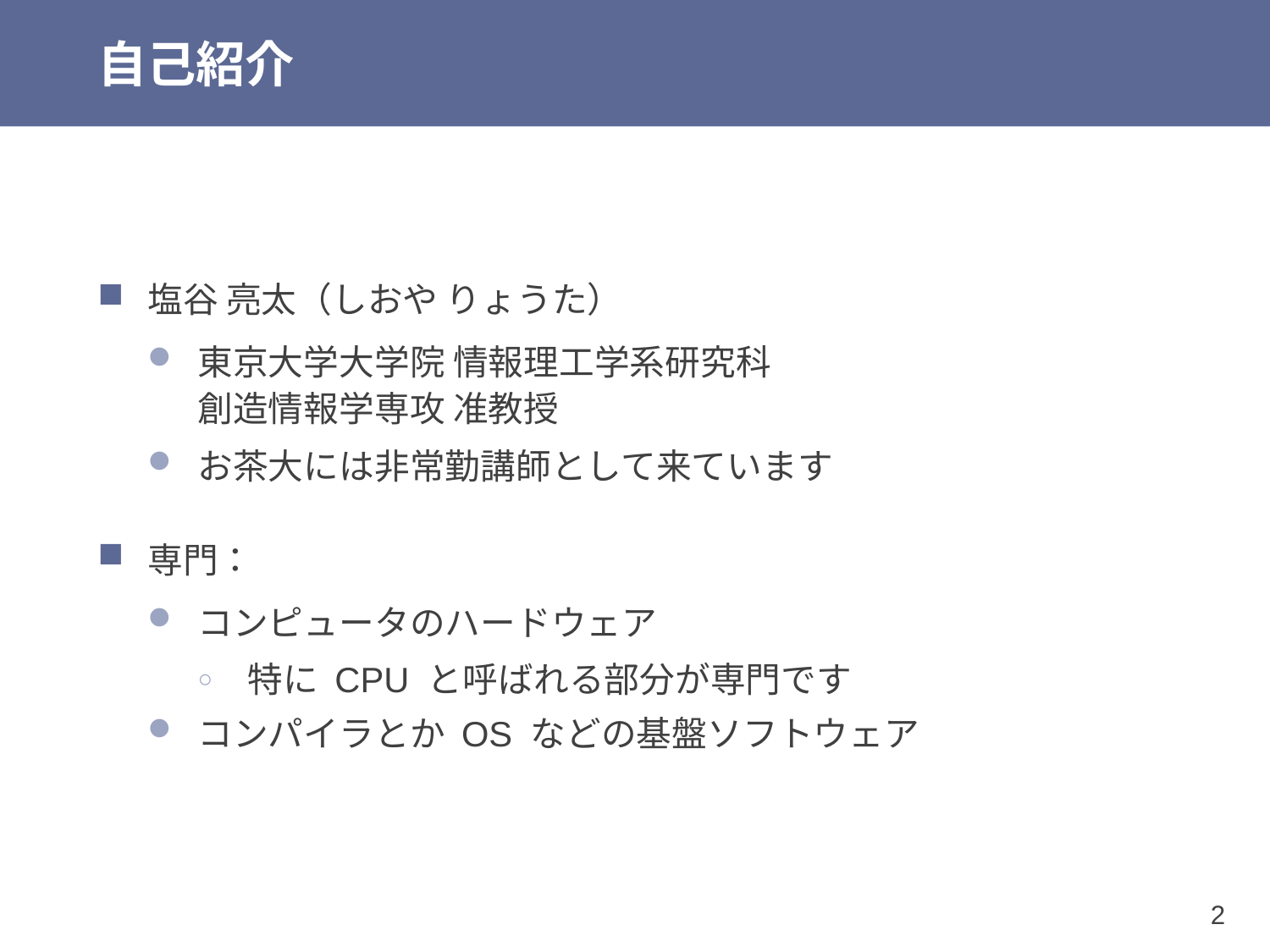

# 自己紹介
塩谷 亮太（しおや りょうた）
東京大学大学院 情報理工学系研究科
創造情報学専攻 准教授
お茶大には非常勤講師として来ています
専門：
コンピュータのハードウェア
特に CPU と呼ばれる部分が専門です
コンパイラとか OS などの基盤ソフトウェア